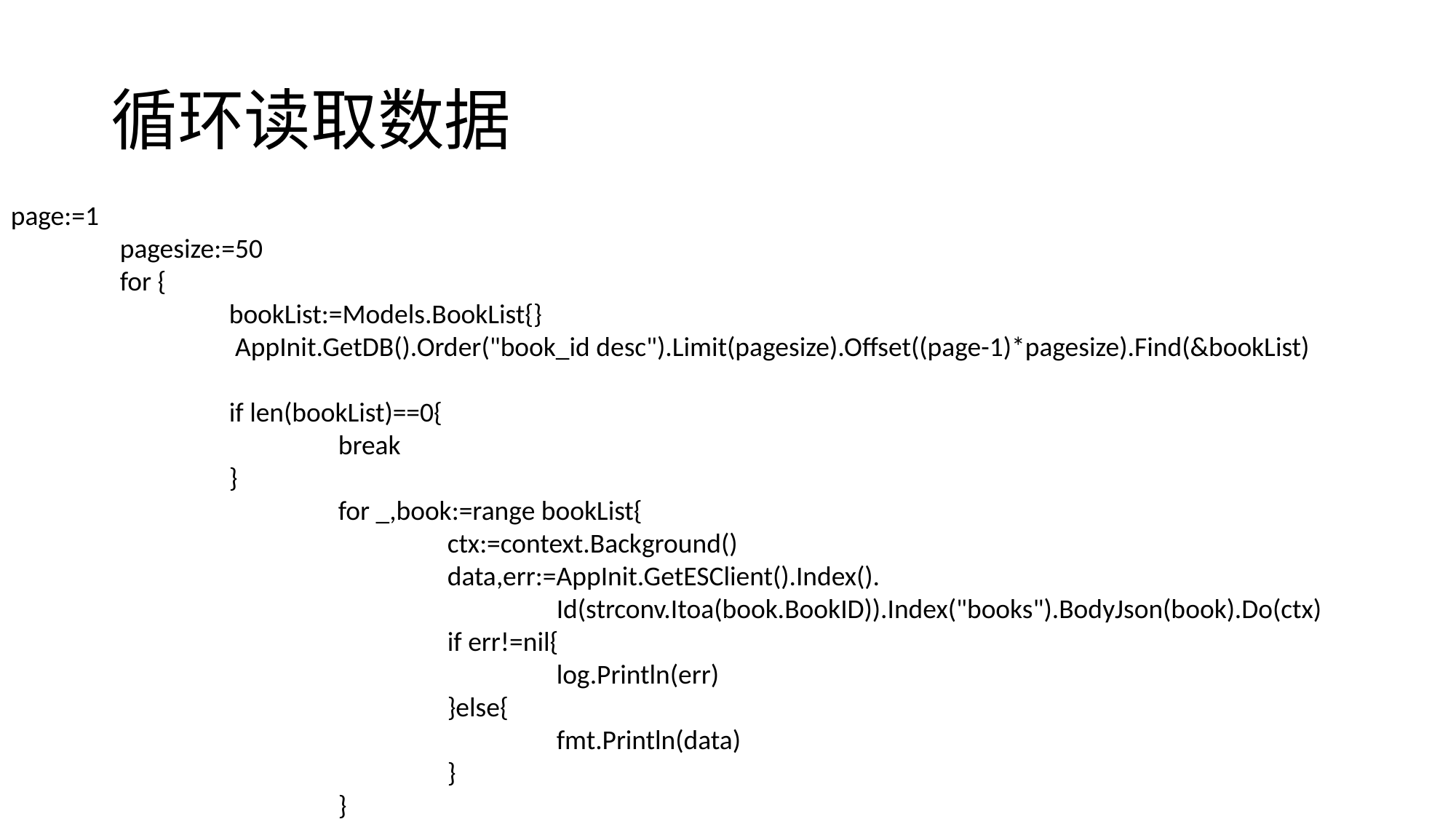

# 循环读取数据
page:=1
	pagesize:=50
	for {
		bookList:=Models.BookList{}
		 AppInit.GetDB().Order("book_id desc").Limit(pagesize).Offset((page-1)*pagesize).Find(&bookList)

		if len(bookList)==0{
			break
		}
			for _,book:=range bookList{
				ctx:=context.Background()
				data,err:=AppInit.GetESClient().Index().
					Id(strconv.Itoa(book.BookID)).Index("books").BodyJson(book).Do(ctx)
				if err!=nil{
					log.Println(err)
				}else{
					fmt.Println(data)
				}
			}

		break
	}